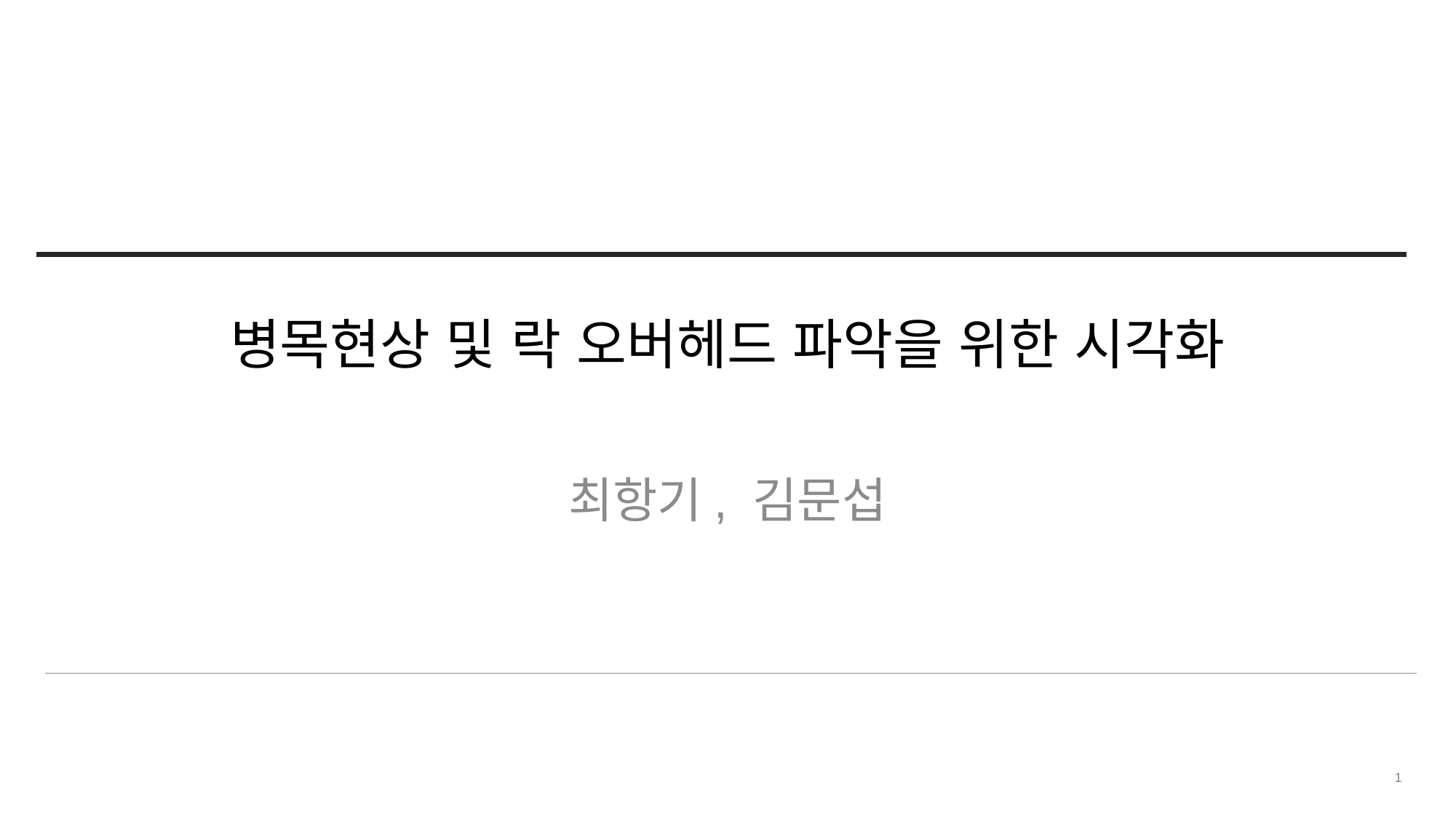

# 병목현상 및 락 오버헤드 파악을 위한 시각화
최항기, 김문섭